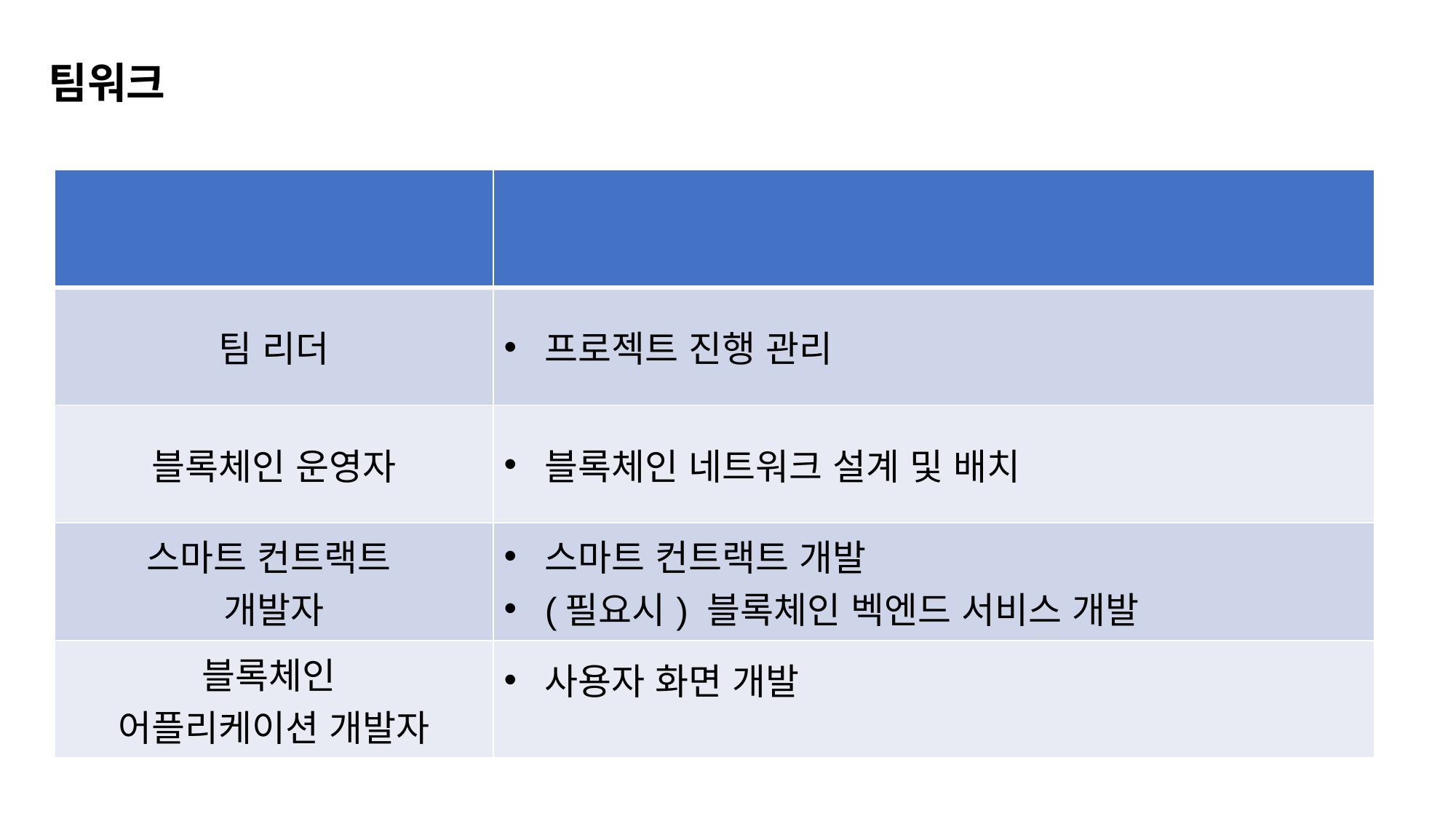

팀워크
| 역할 | 설명 |
| --- | --- |
| 팀 리더 | 프로젝트 진행 관리 |
| 블록체인 운영자 | 블록체인 네트워크 설계 및 배치 |
| 스마트 컨트랙트 개발자 | 스마트 컨트랙트 개발 (필요시) 블록체인 벡엔드 서비스 개발 |
| 블록체인 어플리케이션 개발자 | 사용자 화면 개발 |